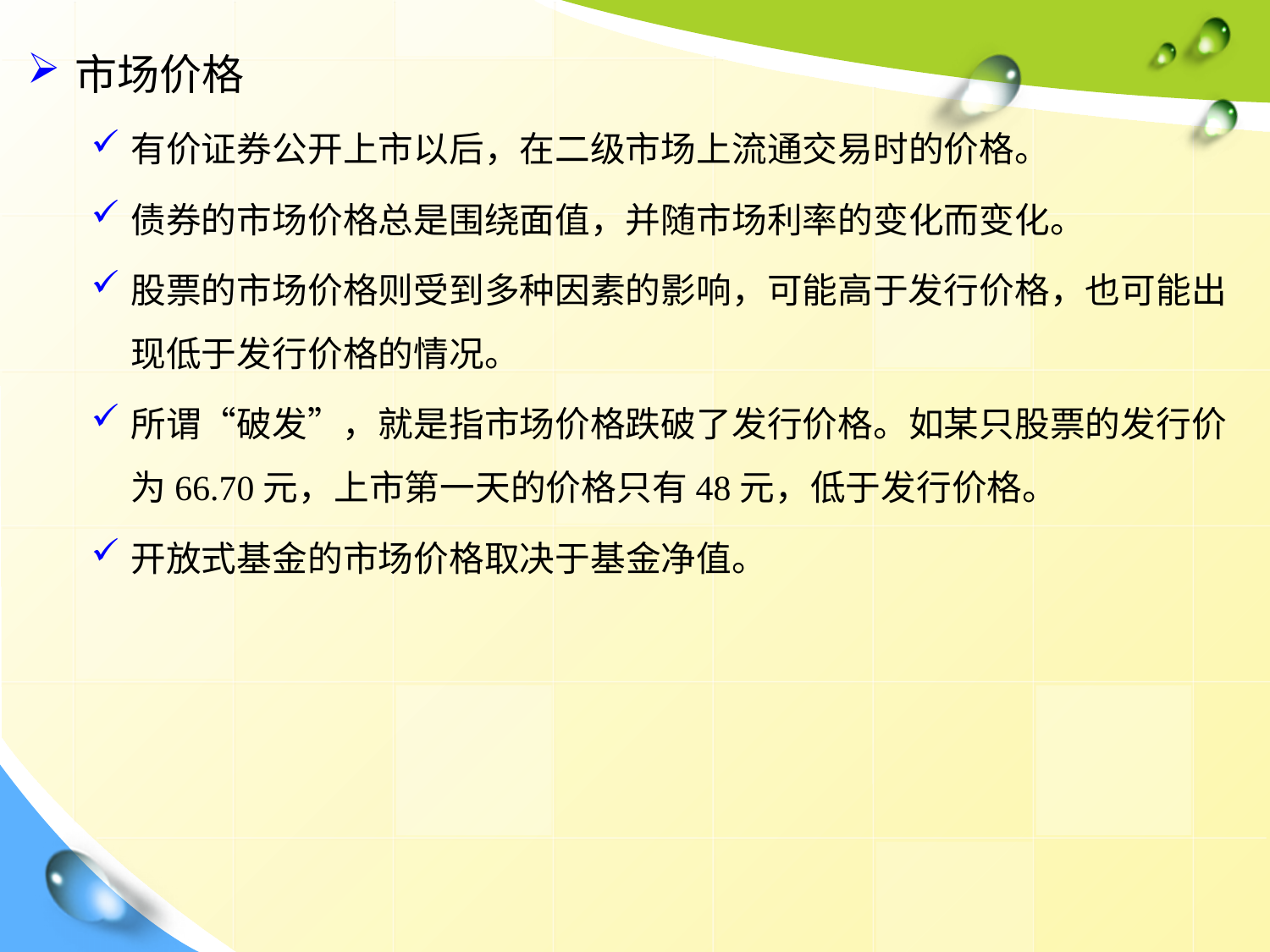

市场价格
有价证券公开上市以后，在二级市场上流通交易时的价格。
债券的市场价格总是围绕面值，并随市场利率的变化而变化。
股票的市场价格则受到多种因素的影响，可能高于发行价格，也可能出现低于发行价格的情况。
所谓“破发”，就是指市场价格跌破了发行价格。如某只股票的发行价为66.70元，上市第一天的价格只有48元，低于发行价格。
开放式基金的市场价格取决于基金净值。